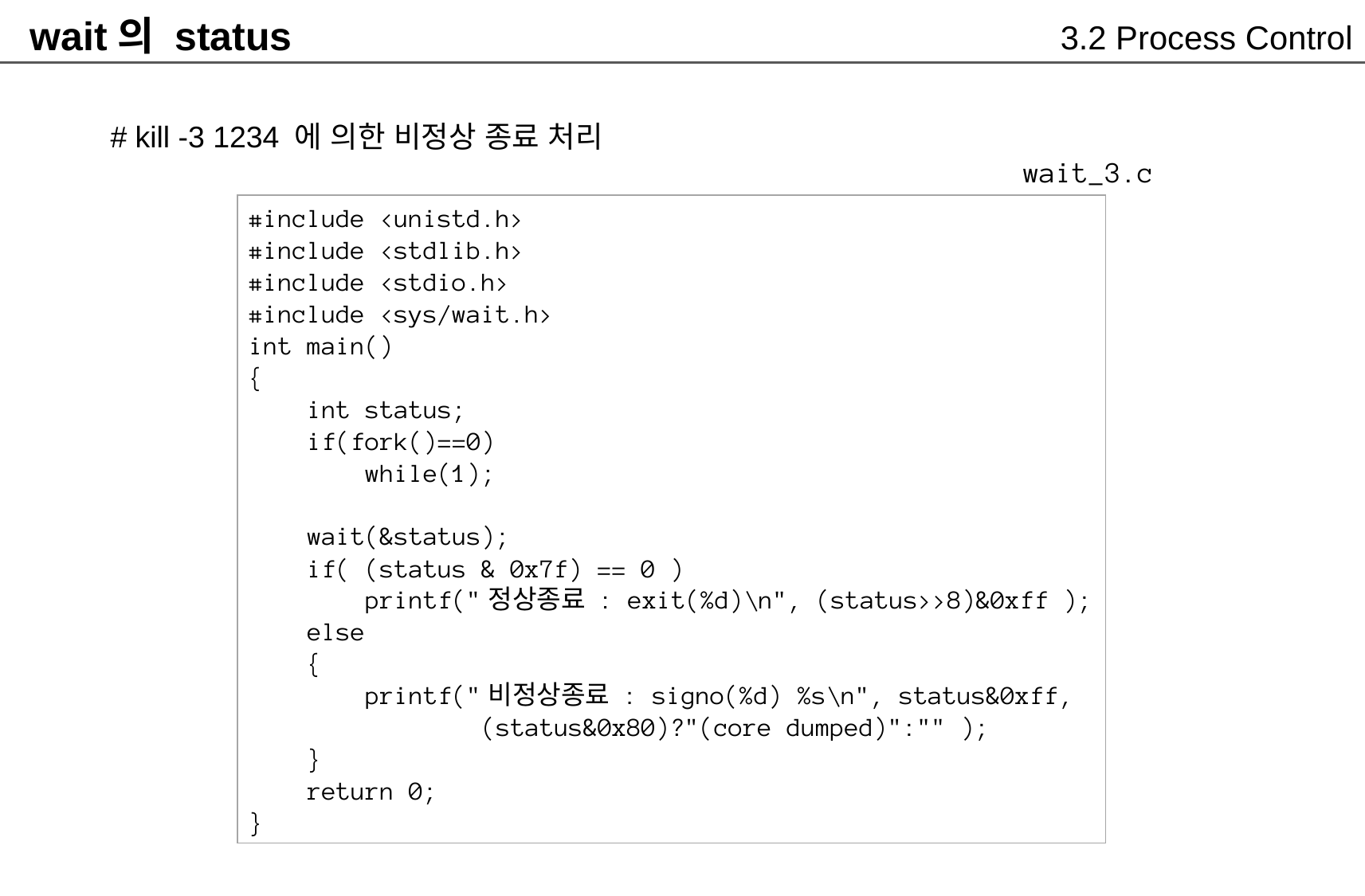

# wait의 status
3.2 Process Control

# kill -3 1234 에 의한 비정상 종료 처리
wait_3.c
#include <unistd.h>
#include <stdlib.h>
#include <stdio.h>
#include <sys/wait.h>
int main()
{
    int status;
    if(fork()==0)
        while(1);

    wait(&status);
    if( (status & 0x7f) == 0 )
        printf("정상종료 : exit(%d)\n", (status>>8)&0xff );
    else
    {
        printf("비정상종료 : signo(%d) %s\n", status&0xff,
                (status&0x80)?"(core dumped)":"" );
    }
    return 0;
}